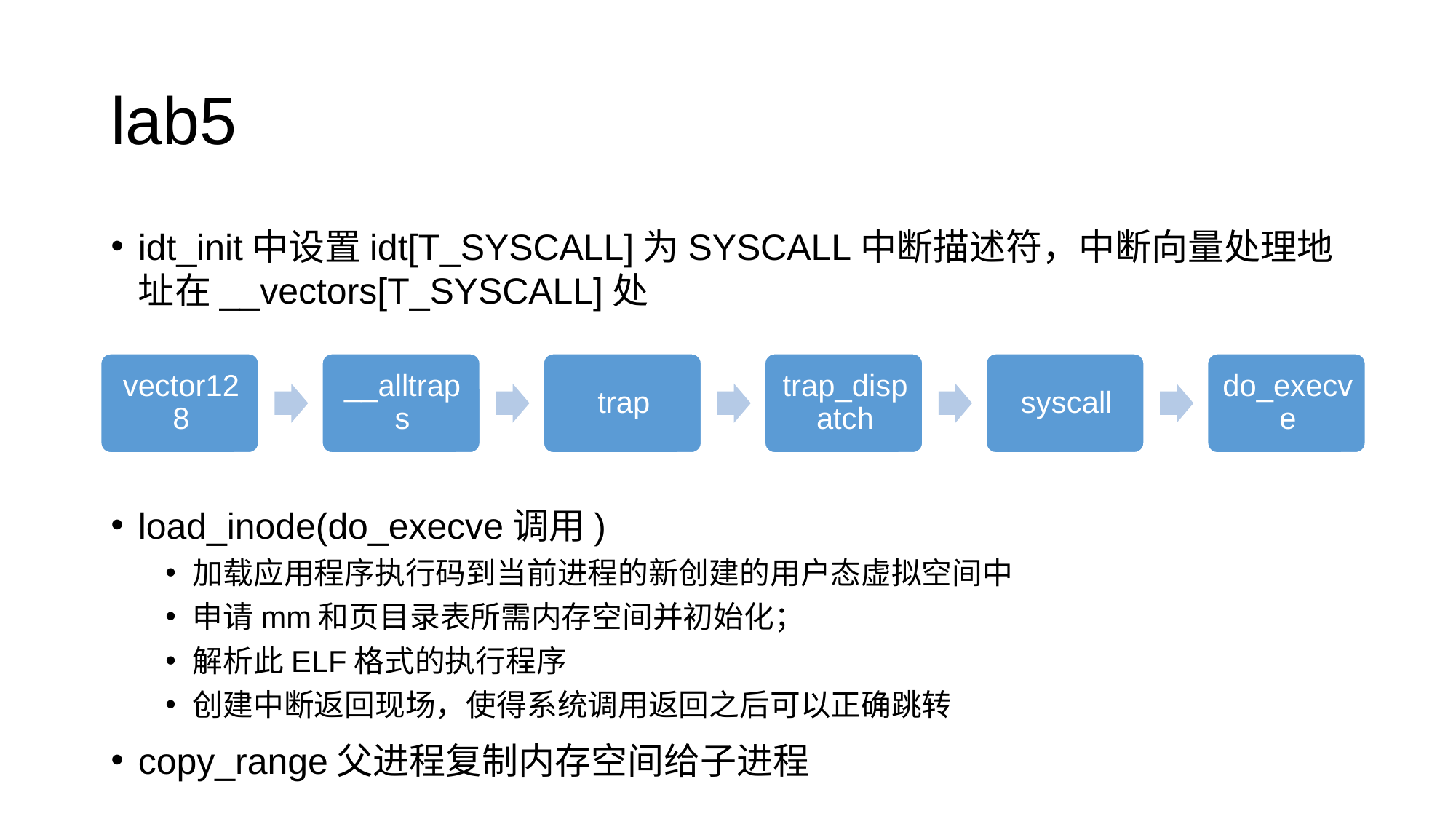

# lab5
idt_init中设置idt[T_SYSCALL]为SYSCALL中断描述符，中断向量处理地址在__vectors[T_SYSCALL]处

load_inode(do_execve调用)
加载应用程序执行码到当前进程的新创建的用户态虚拟空间中
申请mm和页目录表所需内存空间并初始化；
解析此ELF格式的执行程序
创建中断返回现场，使得系统调用返回之后可以正确跳转
copy_range父进程复制内存空间给子进程
vector128

__alltraps

trap

trap_dispatch

syscall

do_execve